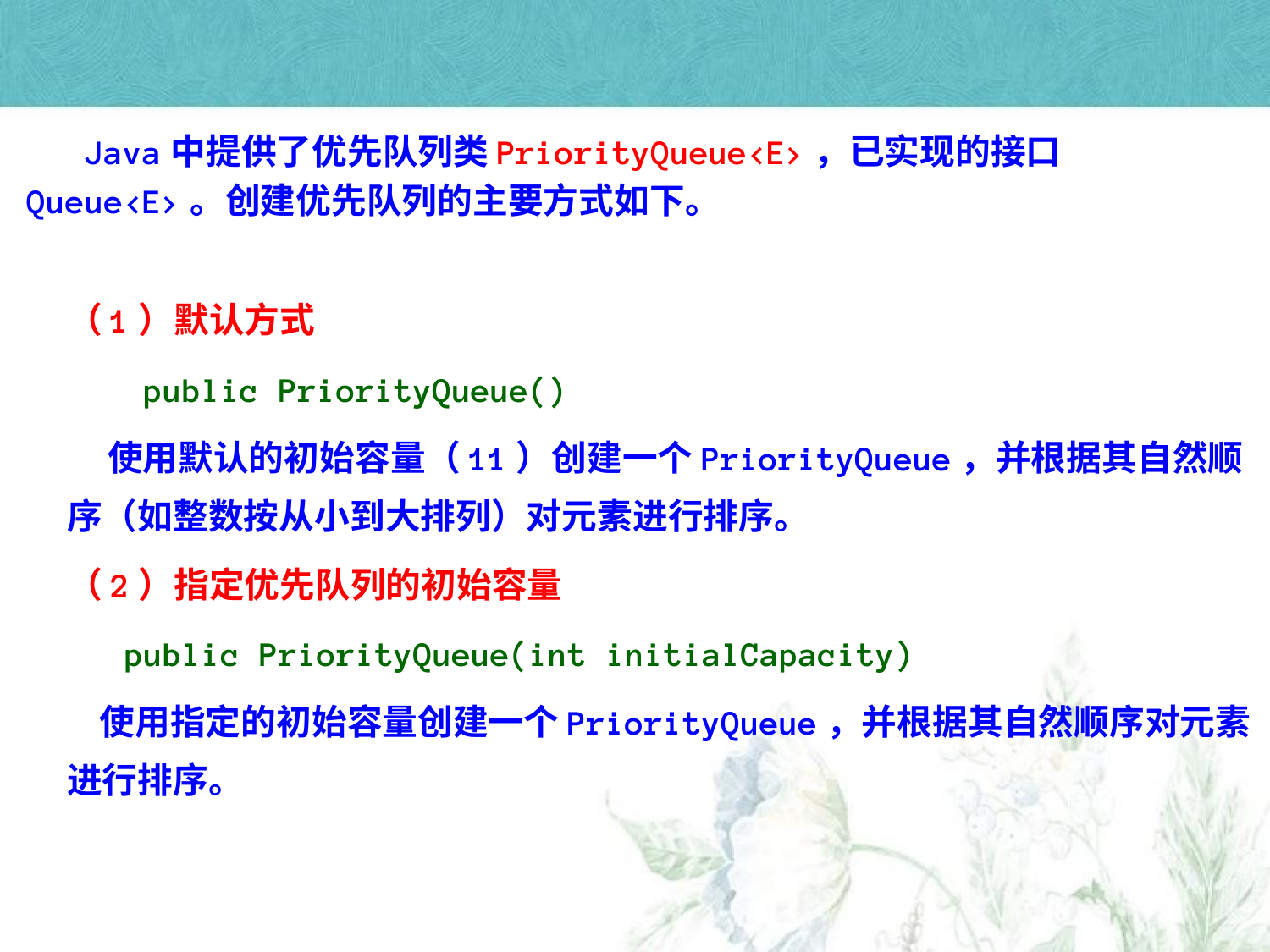

Java中提供了优先队列类PriorityQueue<E>，已实现的接口Queue<E>。创建优先队列的主要方式如下。
（1）默认方式
    public PriorityQueue()
    使用默认的初始容量（11）创建一个PriorityQueue，并根据其自然顺序（如整数按从小到大排列）对元素进行排序。
（2）指定优先队列的初始容量
   public PriorityQueue(int initialCapacity)
   使用指定的初始容量创建一个PriorityQueue，并根据其自然顺序对元素进行排序。